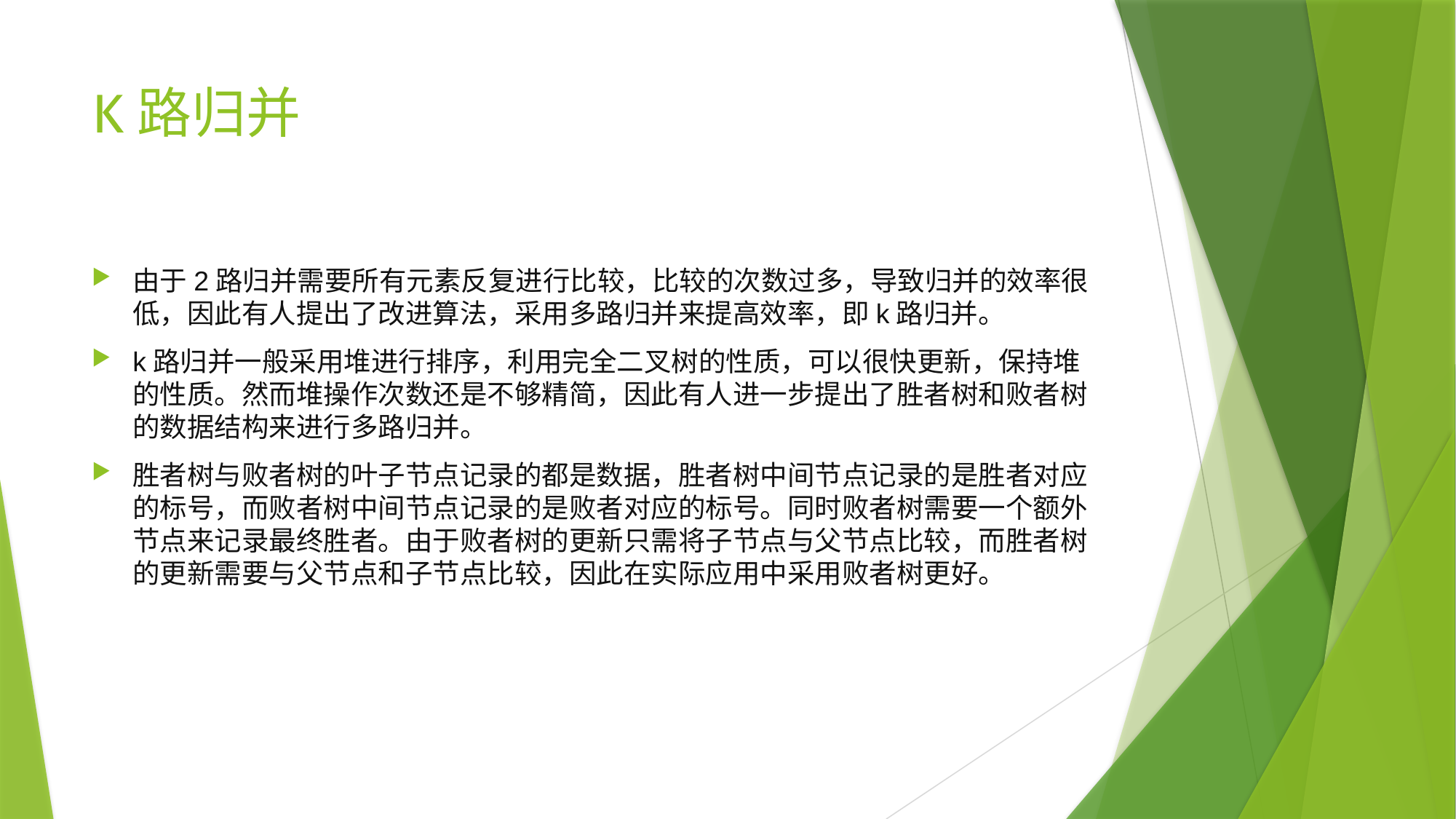

# K路归并
由于2路归并需要所有元素反复进行比较，比较的次数过多，导致归并的效率很低，因此有人提出了改进算法，采用多路归并来提高效率，即k路归并。
k路归并一般采用堆进行排序，利用完全二叉树的性质，可以很快更新，保持堆的性质。然而堆操作次数还是不够精简，因此有人进一步提出了胜者树和败者树的数据结构来进行多路归并。
胜者树与败者树的叶子节点记录的都是数据，胜者树中间节点记录的是胜者对应的标号，而败者树中间节点记录的是败者对应的标号。同时败者树需要一个额外节点来记录最终胜者。由于败者树的更新只需将子节点与父节点比较，而胜者树的更新需要与父节点和子节点比较，因此在实际应用中采用败者树更好。